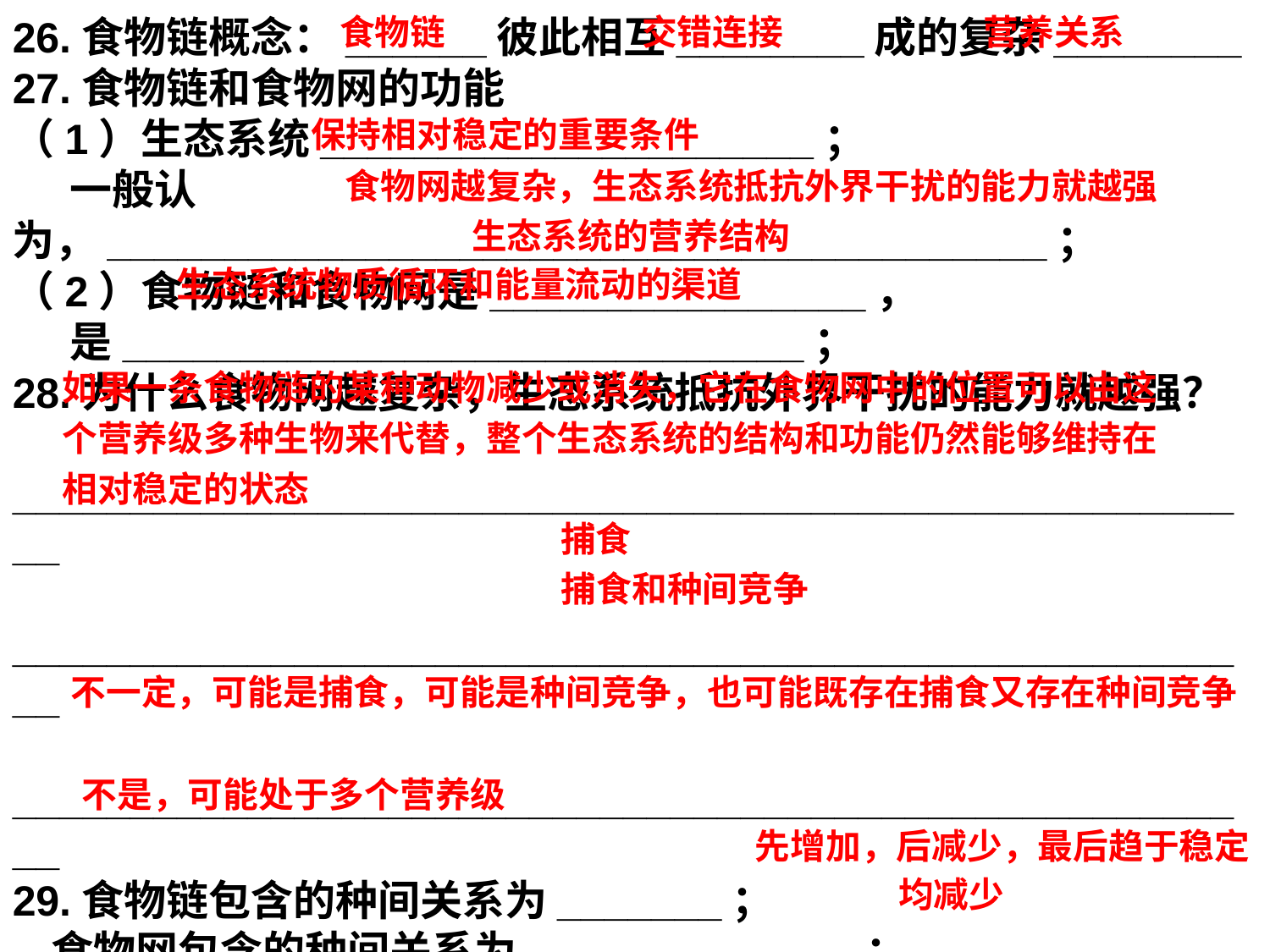

营养关系
食物链
交错连接
26.食物链概念：______彼此相互________成的复杂________
27.食物链和食物网的功能
（1）生态系统_____________________；
     一般认为，________________________________________；
（2）食物链和食物网是________________，
     是_____________________________；
28.为什么食物网越复杂，生态系统抵抗外界干扰的能力就越强？
  ______________________________________________________
  ______________________________________________________
  ______________________________________________________
29.食物链包含的种间关系为_______；
   食物网包含的种间关系为______________；
30.在食物网中，两种生物之间的种间关系是唯一的吗？
   ______________________________________________________
31.在食物网中，同一生物所处的营养级是一成不变的吗？
   ______________________________________________________
32.捕食者减少，被捕食者的数量变化为______________________
33.第一营养级生物数量减少，其他生物的数量_______
保持相对稳定的重要条件
食物网越复杂，生态系统抵抗外界干扰的能力就越强
生态系统的营养结构
生态系统物质循环和能量流动的渠道
如果一条食物链的某种动物减少或消失，它在食物网中的位置可以由这个营养级多种生物来代替，整个生态系统的结构和功能仍然能够维持在相对稳定的状态
捕食
捕食和种间竞争
不一定，可能是捕食，可能是种间竞争，也可能既存在捕食又存在种间竞争
不是，可能处于多个营养级
先增加，后减少，最后趋于稳定
均减少